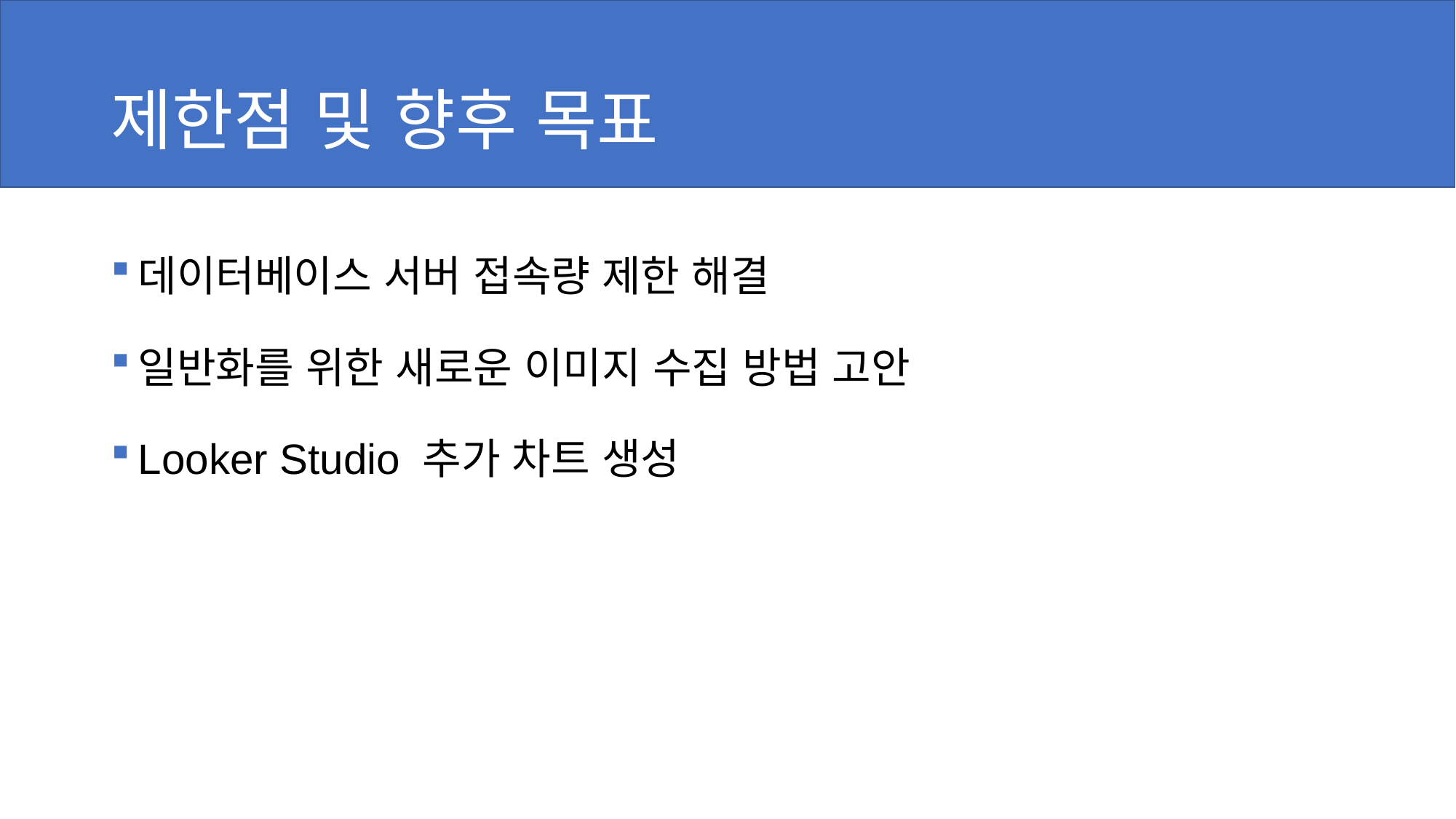

# 제한점 및 향후 목표
데이터베이스 서버 접속량 제한 해결
일반화를 위한 새로운 이미지 수집 방법 고안
Looker Studio 추가 차트 생성